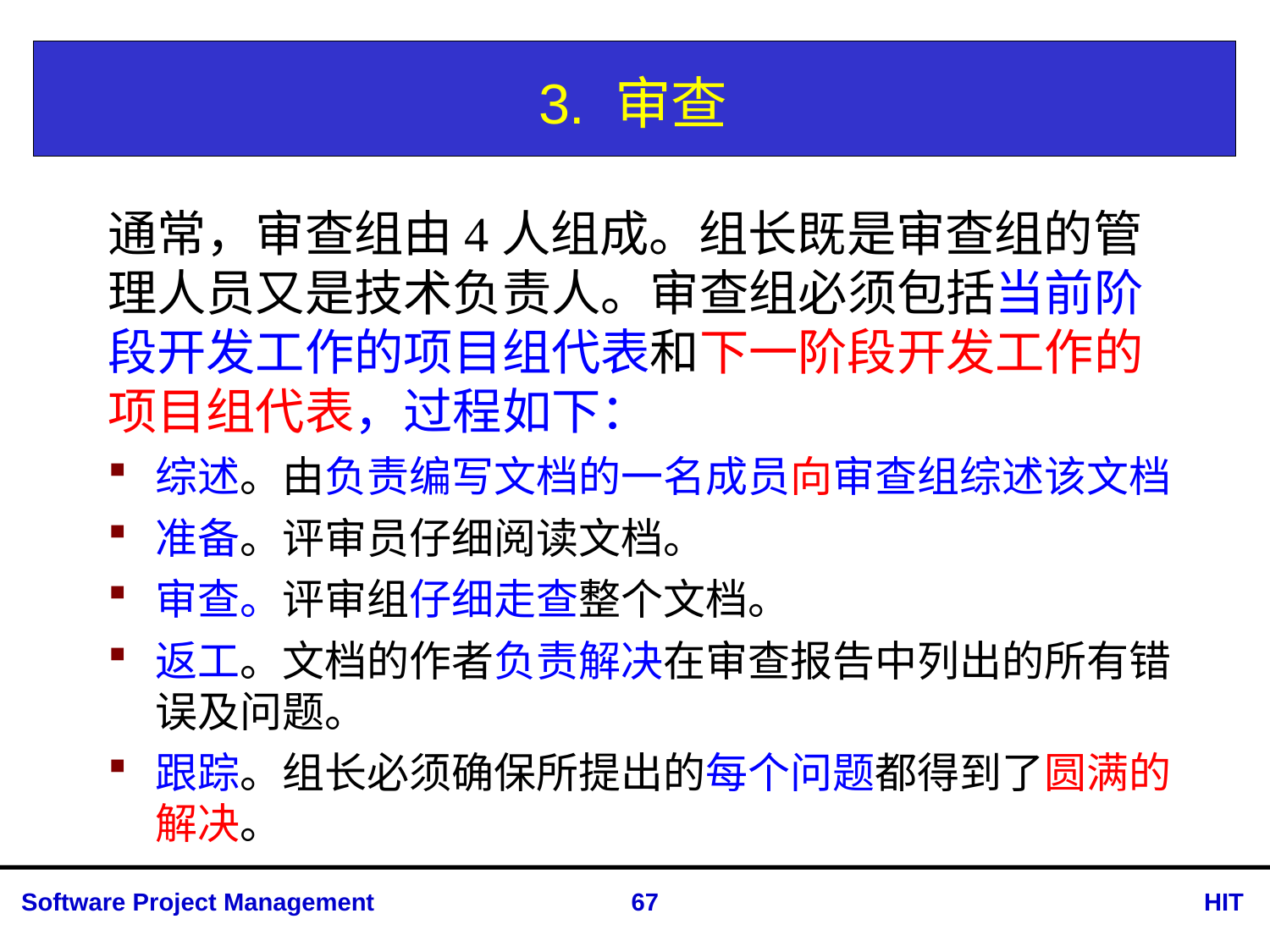

# 3. 审查
通常，审查组由4人组成。组长既是审查组的管理人员又是技术负责人。审查组必须包括当前阶段开发工作的项目组代表和下一阶段开发工作的项目组代表，过程如下：
综述。由负责编写文档的一名成员向审查组综述该文档
准备。评审员仔细阅读文档。
审查。评审组仔细走查整个文档。
返工。文档的作者负责解决在审查报告中列出的所有错误及问题。
跟踪。组长必须确保所提出的每个问题都得到了圆满的解决。